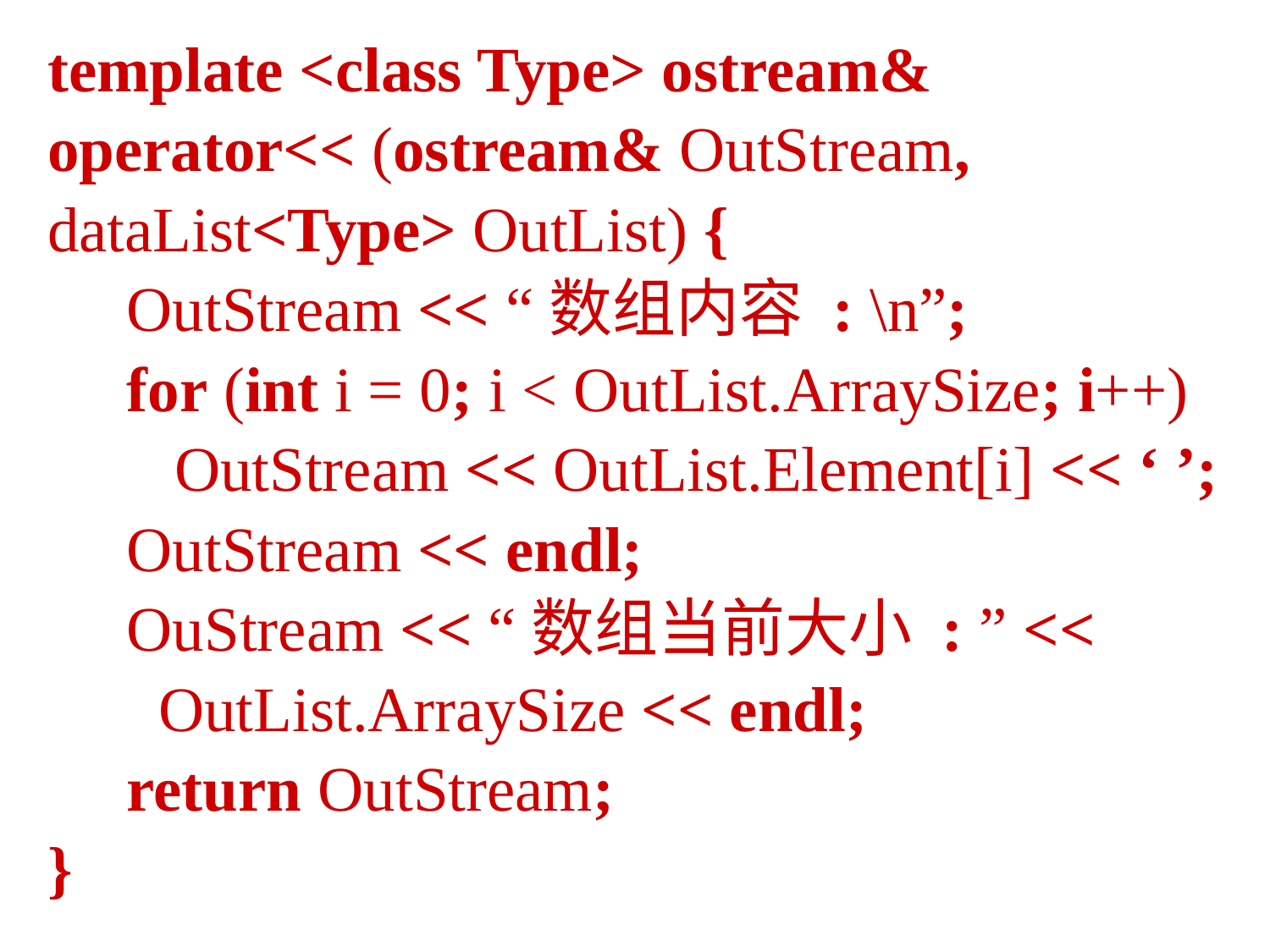

template <class Type> ostream&
 operator<< (ostream& OutStream,
 dataList<Type> OutList) {
      OutStream << “数组内容 : \n”;
      for (int i = 0; i < OutList.ArraySize; i++)
         OutStream << OutList.Element[i] << ‘ ’;
      OutStream << endl;
      OuStream << “数组当前大小 : ” <<
 	OutList.ArraySize << endl;
      return OutStream;
 }